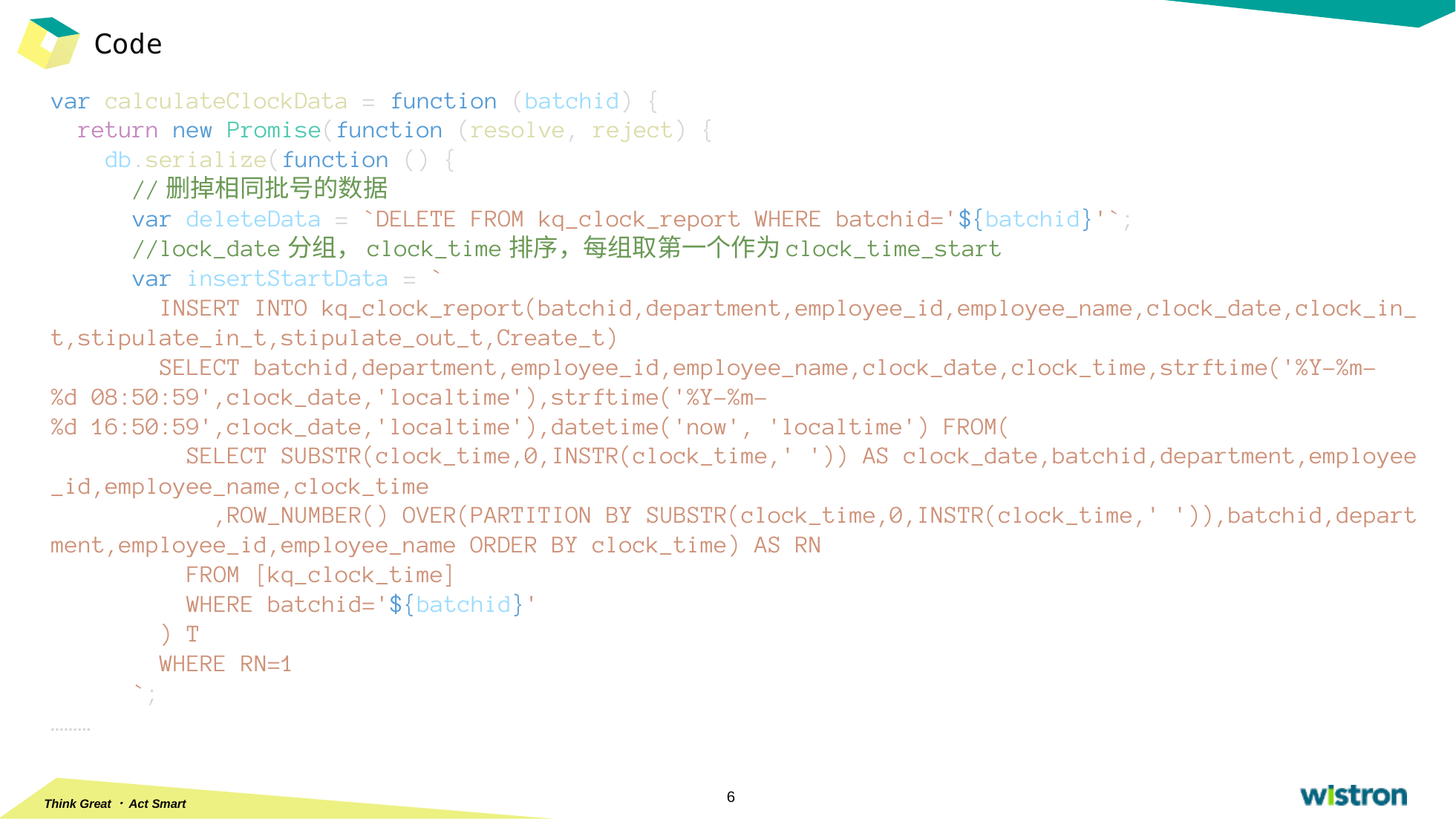

# Code
var calculateClockData = function (batchid) {
  return new Promise(function (resolve, reject) {
    db.serialize(function () {
      //删掉相同批号的数据
      var deleteData = `DELETE FROM kq_clock_report WHERE batchid='${batchid}'`;
      //lock_date分组，clock_time排序，每组取第一个作为clock_time_start
      var insertStartData = `
        INSERT INTO kq_clock_report(batchid,department,employee_id,employee_name,clock_date,clock_in_t,stipulate_in_t,stipulate_out_t,Create_t)
        SELECT batchid,department,employee_id,employee_name,clock_date,clock_time,strftime('%Y-%m-%d 08:50:59',clock_date,'localtime'),strftime('%Y-%m-%d 16:50:59',clock_date,'localtime'),datetime('now', 'localtime') FROM(
          SELECT SUBSTR(clock_time,0,INSTR(clock_time,' ')) AS clock_date,batchid,department,employee_id,employee_name,clock_time
            ,ROW_NUMBER() OVER(PARTITION BY SUBSTR(clock_time,0,INSTR(clock_time,' ')),batchid,department,employee_id,employee_name ORDER BY clock_time) AS RN
          FROM [kq_clock_time]
          WHERE batchid='${batchid}'
        ) T
        WHERE RN=1
      `;
………